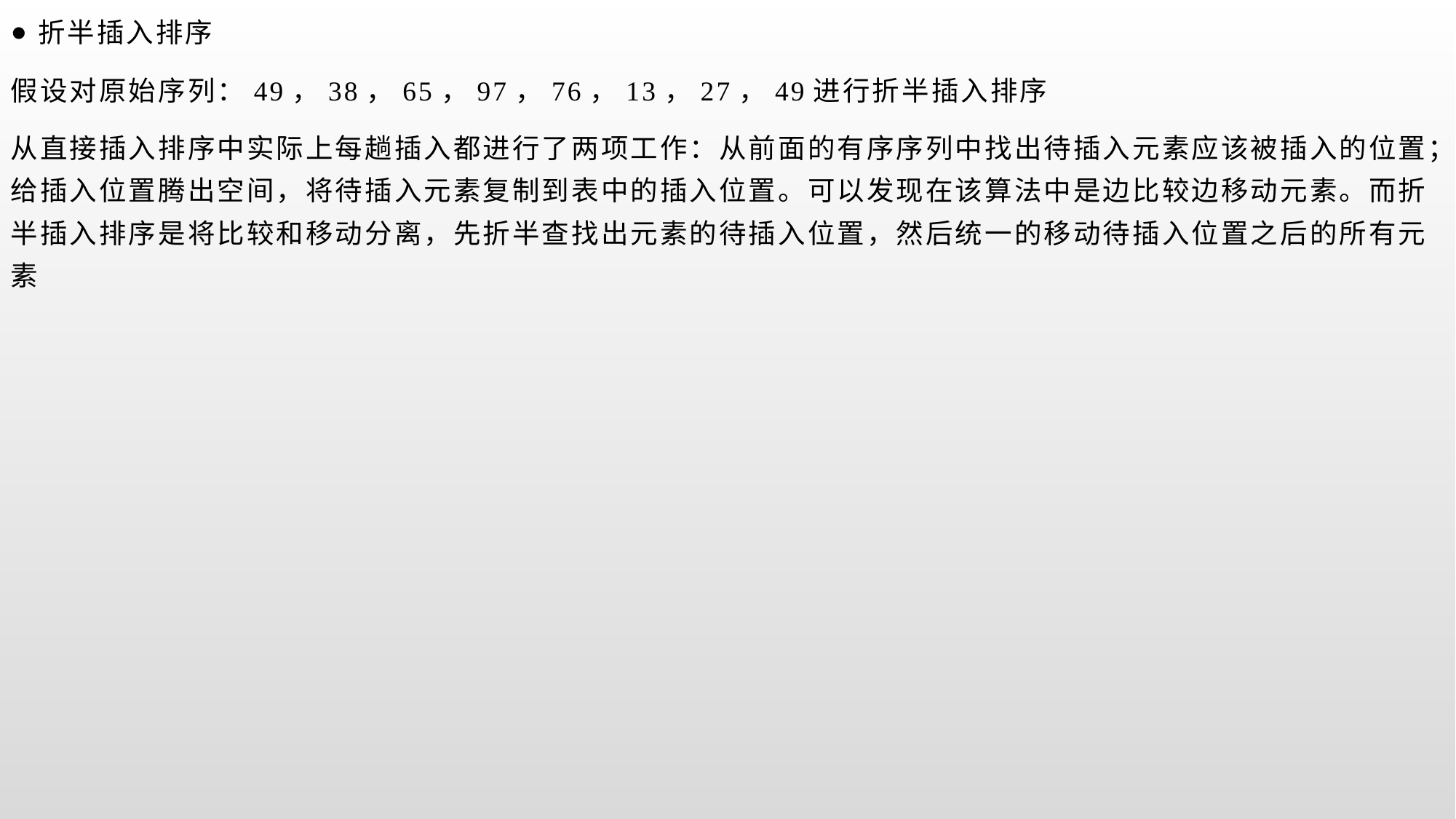

折半插入排序
假设对原始序列：49，38，65，97，76，13，27，49进行折半插入排序
从直接插入排序中实际上每趟插入都进行了两项工作：从前面的有序序列中找出待插入元素应该被插入的位置；给插入位置腾出空间，将待插入元素复制到表中的插入位置。可以发现在该算法中是边比较边移动元素。而折半插入排序是将比较和移动分离，先折半查找出元素的待插入位置，然后统一的移动待插入位置之后的所有元素